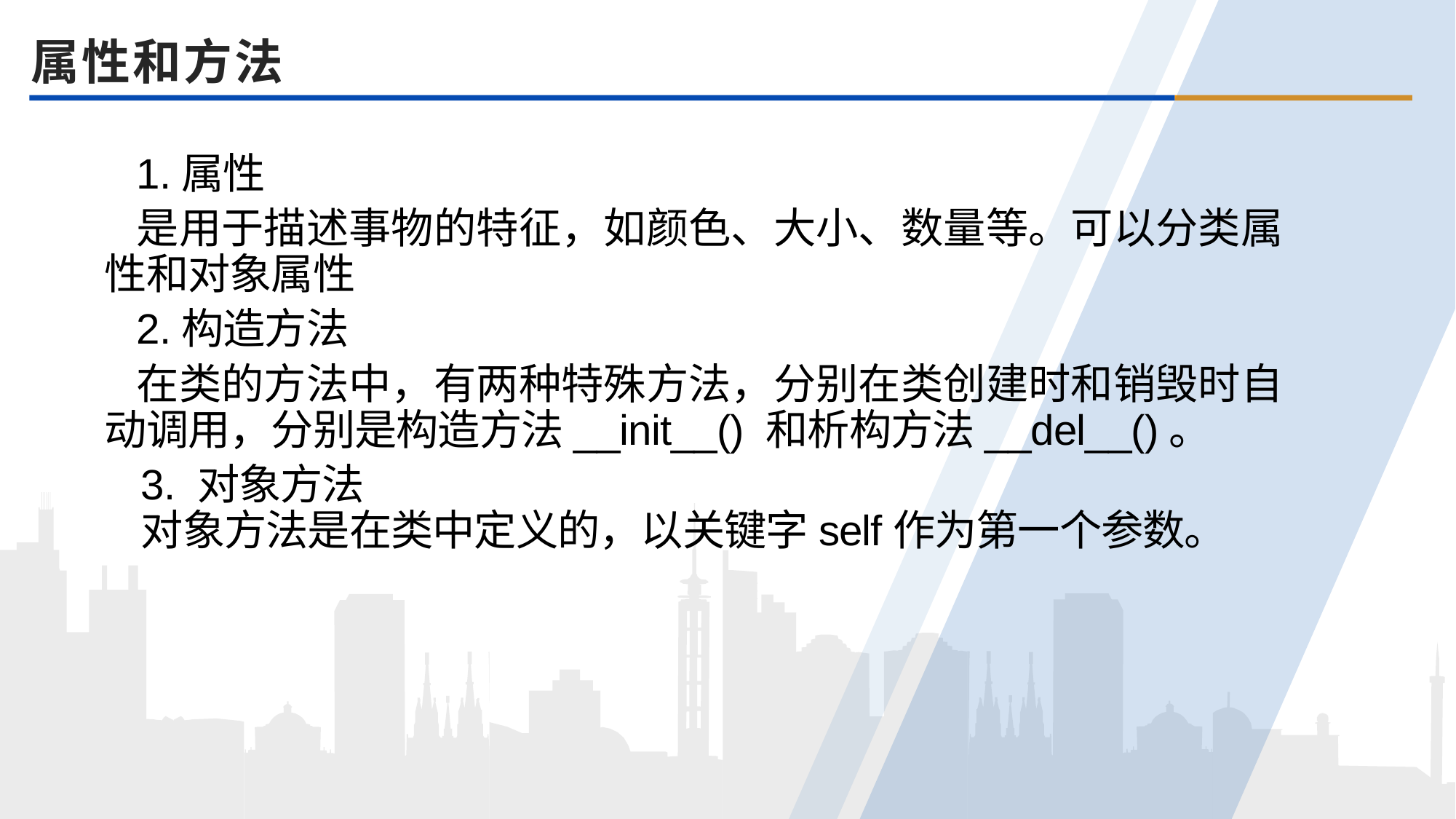

属性和方法
1.属性
是用于描述事物的特征，如颜色、大小、数量等。可以分类属性和对象属性
2.构造方法
在类的方法中，有两种特殊方法，分别在类创建时和销毁时自动调用，分别是构造方法__init__() 和析构方法__del__()。
3. 对象方法
对象方法是在类中定义的，以关键字self作为第一个参数。